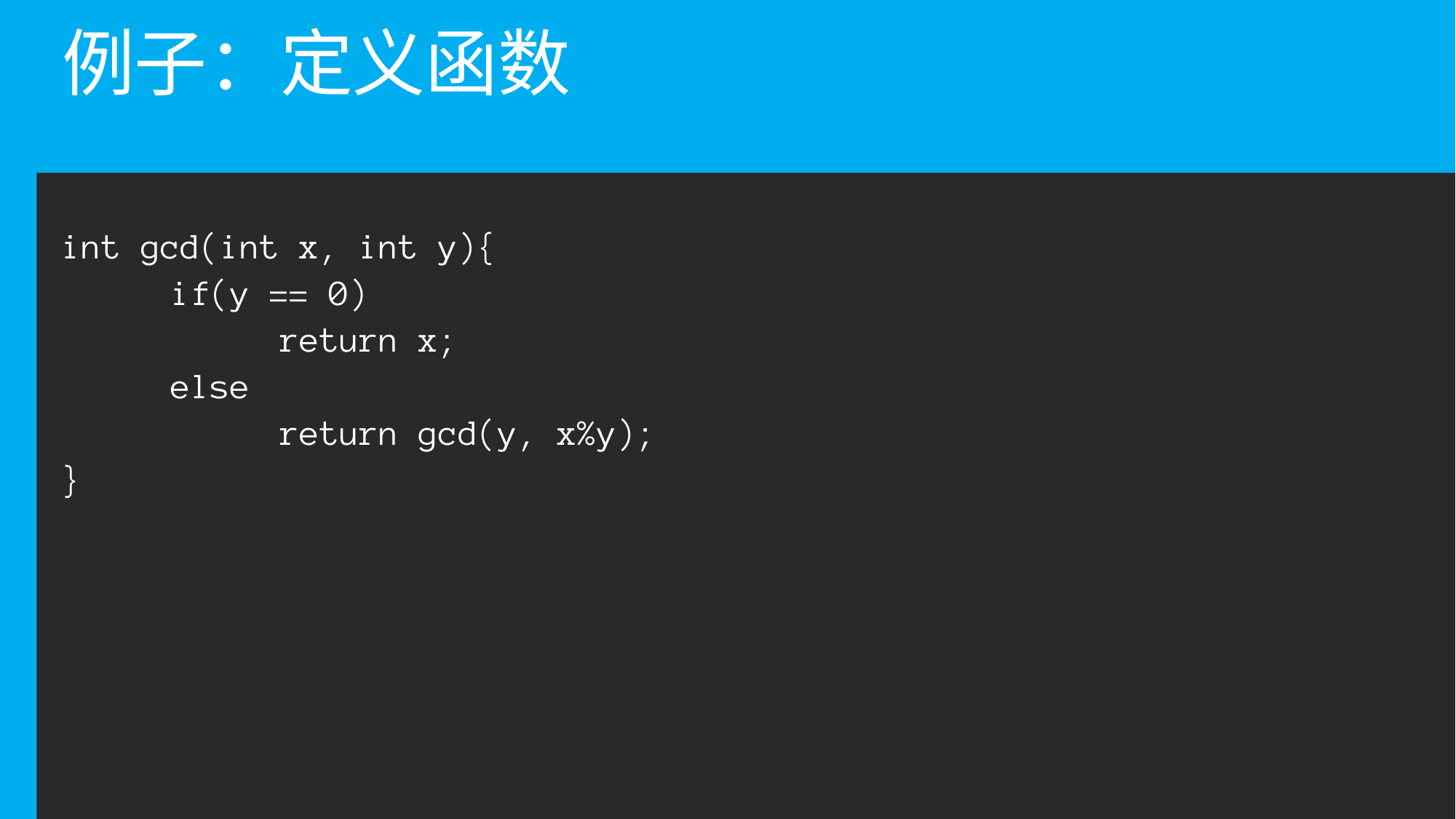

# 例子：定义函数
int gcd(int x, int y){
	if(y == 0)
		return x;
	else
		return gcd(y, x%y);
}